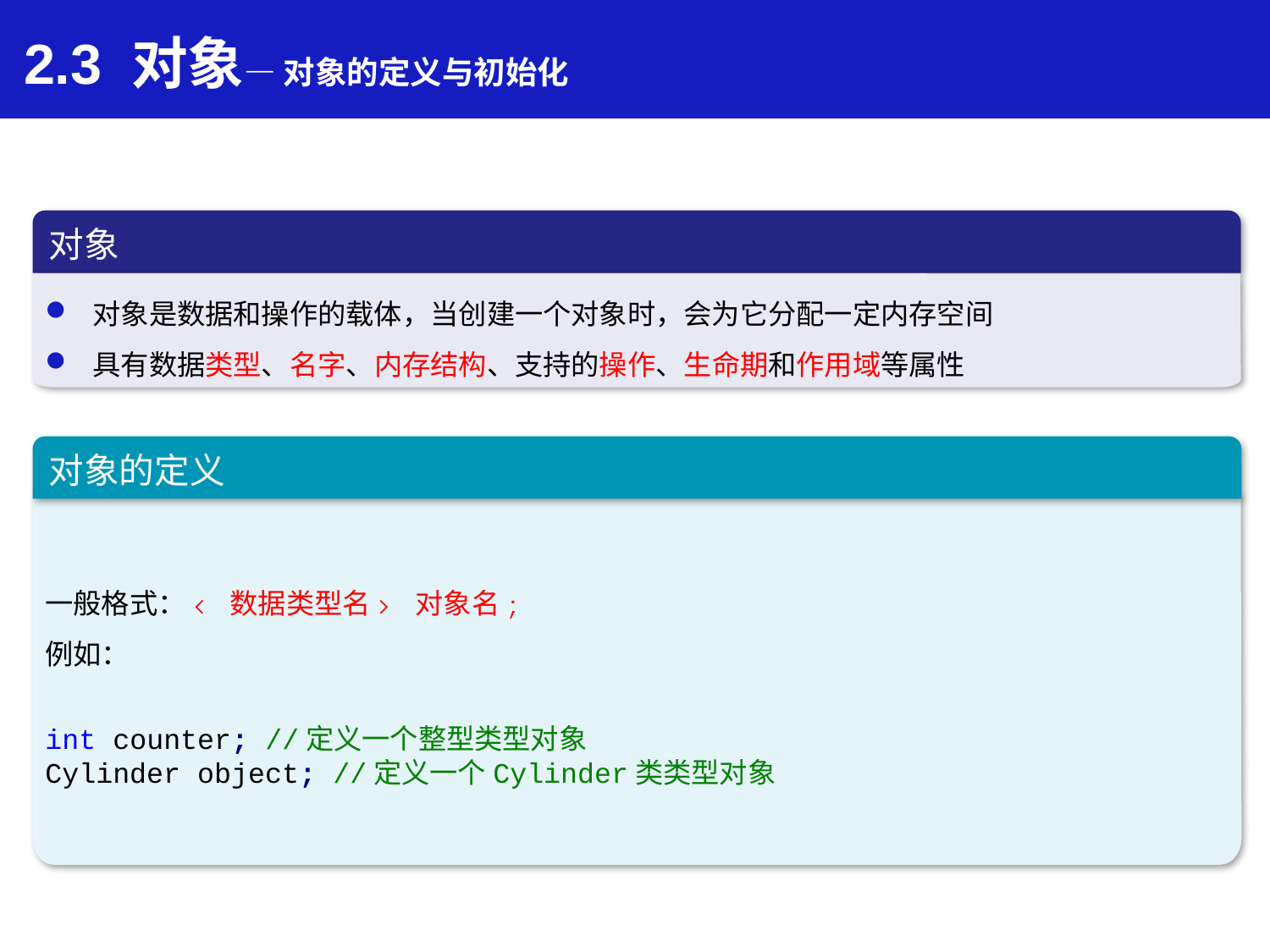

2.3 对象— 对象的定义与初始化
对象
对象是数据和操作的载体，当创建一个对象时，会为它分配一定内存空间
具有数据类型、名字、内存结构、支持的操作、生命期和作用域等属性
对象的定义
一般格式：< 数据类型名> 对象名;
例如：

int counter; //定义一个整型类型对象
Cylinder object; //定义一个Cylinder类类型对象
19